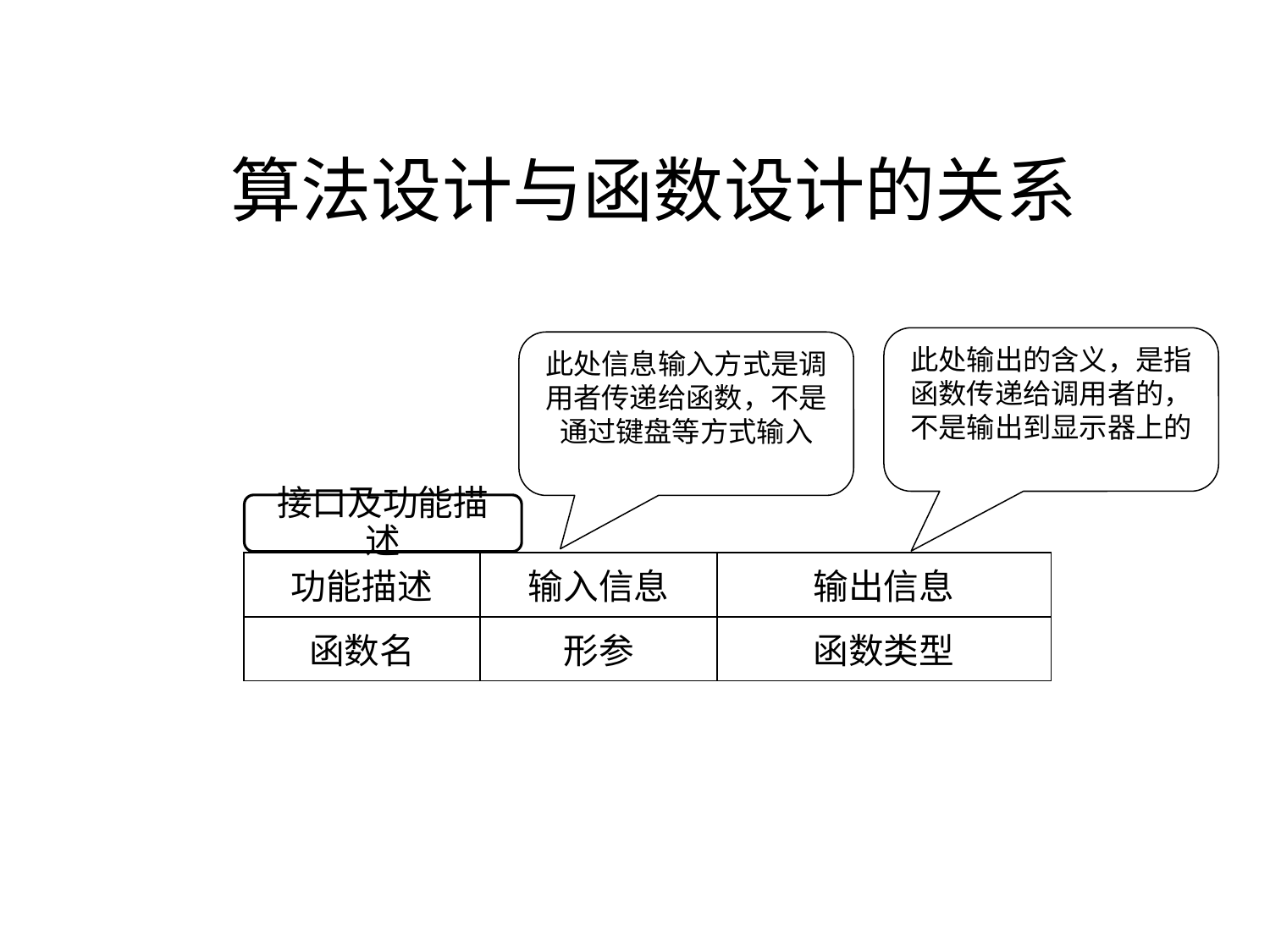

# 算法设计与函数设计的关系
此处输出的含义，是指函数传递给调用者的，不是输出到显示器上的
此处信息输入方式是调用者传递给函数，不是通过键盘等方式输入
接口及功能描述
| 功能描述 | 输入信息 | 输出信息 |
| --- | --- | --- |
| 函数名 | 形参 | 函数类型 |